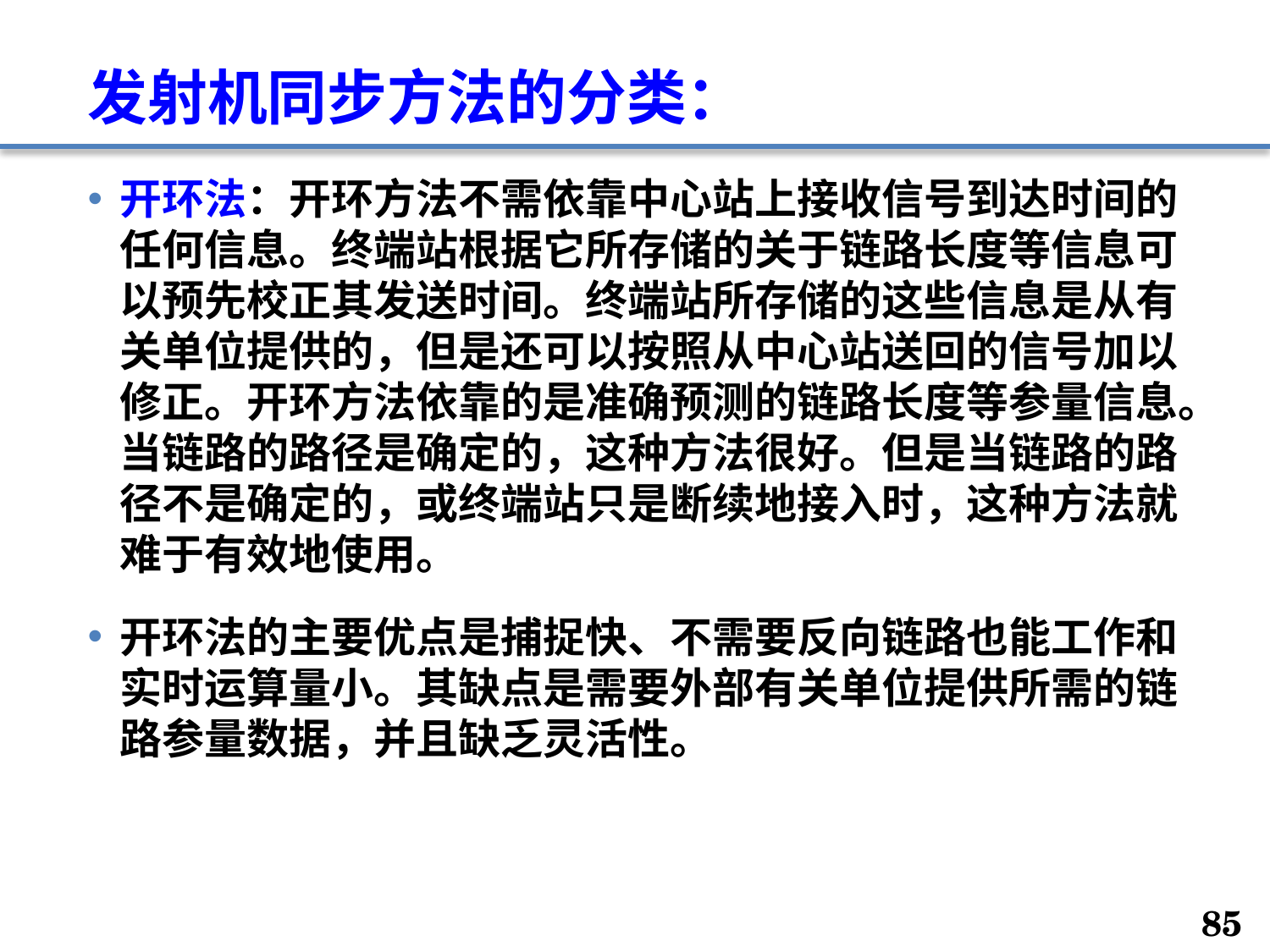

# 发射机同步方法的分类：
开环法：开环方法不需依靠中心站上接收信号到达时间的任何信息。终端站根据它所存储的关于链路长度等信息可以预先校正其发送时间。终端站所存储的这些信息是从有关单位提供的，但是还可以按照从中心站送回的信号加以修正。开环方法依靠的是准确预测的链路长度等参量信息。当链路的路径是确定的，这种方法很好。但是当链路的路径不是确定的，或终端站只是断续地接入时，这种方法就难于有效地使用。
开环法的主要优点是捕捉快、不需要反向链路也能工作和实时运算量小。其缺点是需要外部有关单位提供所需的链路参量数据，并且缺乏灵活性。

85